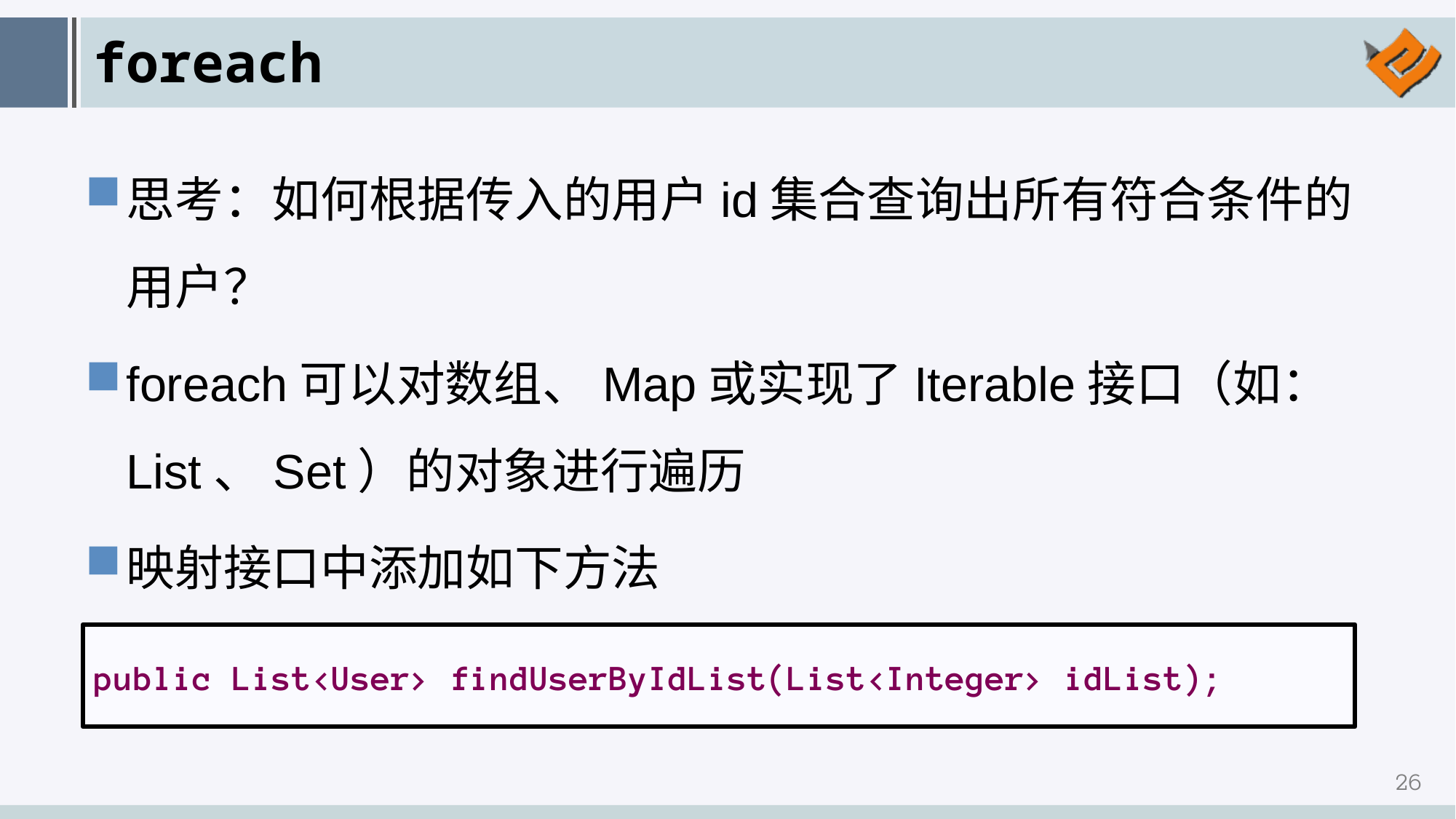

# foreach
思考：如何根据传入的用户id集合查询出所有符合条件的用户？
foreach可以对数组、Map或实现了Iterable接口（如：List、Set）的对象进行遍历
映射接口中添加如下方法

public List<User> findUserByIdList(List<Integer> idList);